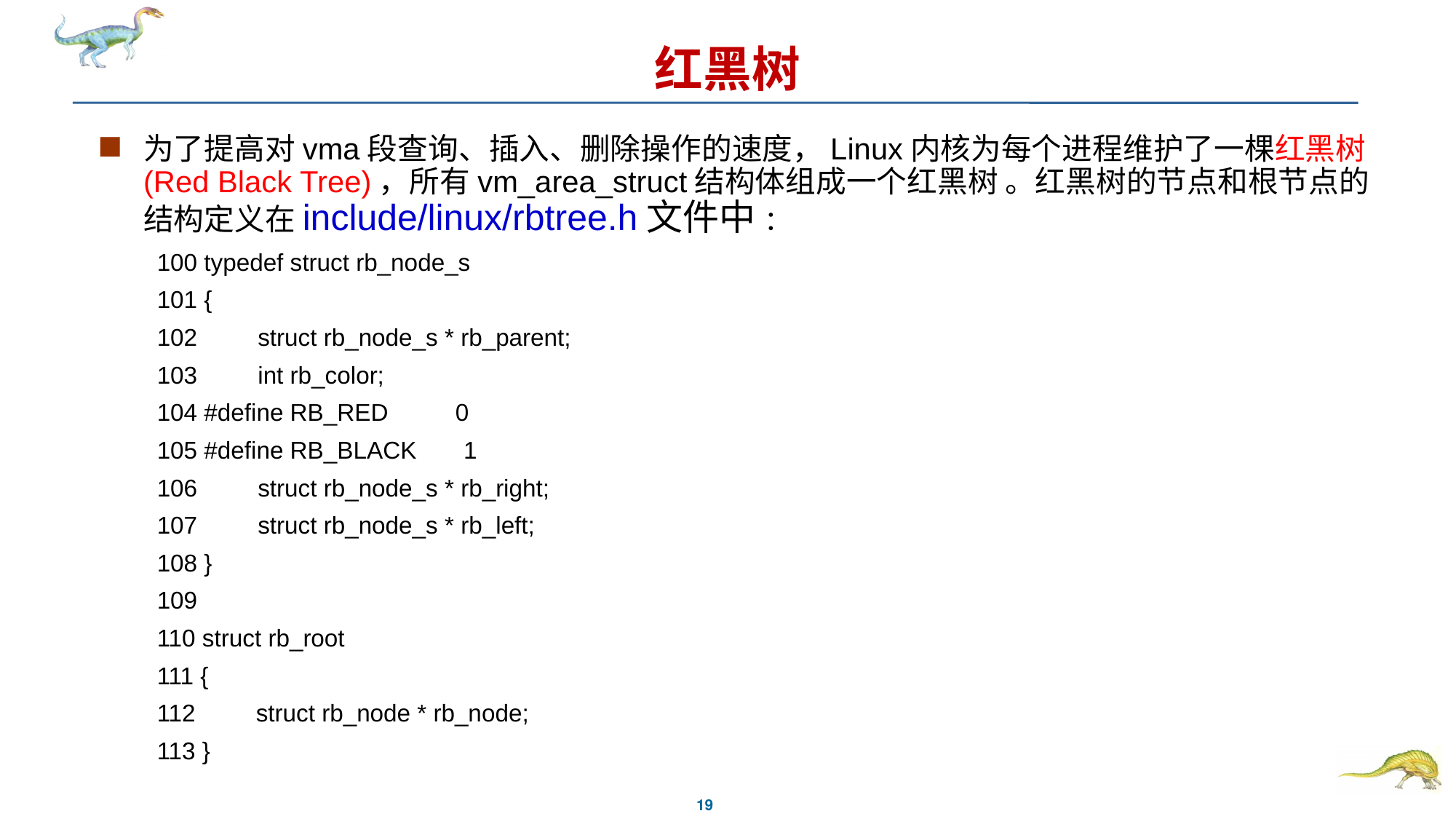

# 红黑树
为了提高对vma段查询、插入、删除操作的速度，Linux内核为每个进程维护了一棵红黑树(Red Black Tree)，所有vm_area_struct结构体组成一个红黑树 。红黑树的节点和根节点的结构定义在include/linux/rbtree.h文件中 ：
100 typedef struct rb_node_s
101 {
102         struct rb_node_s * rb_parent;
103         int rb_color;
104 #define RB_RED          0
105 #define RB_BLACK       1
106         struct rb_node_s * rb_right;
107         struct rb_node_s * rb_left;
108 }
109
110 struct rb_root
111 {
112         struct rb_node * rb_node;
113 }